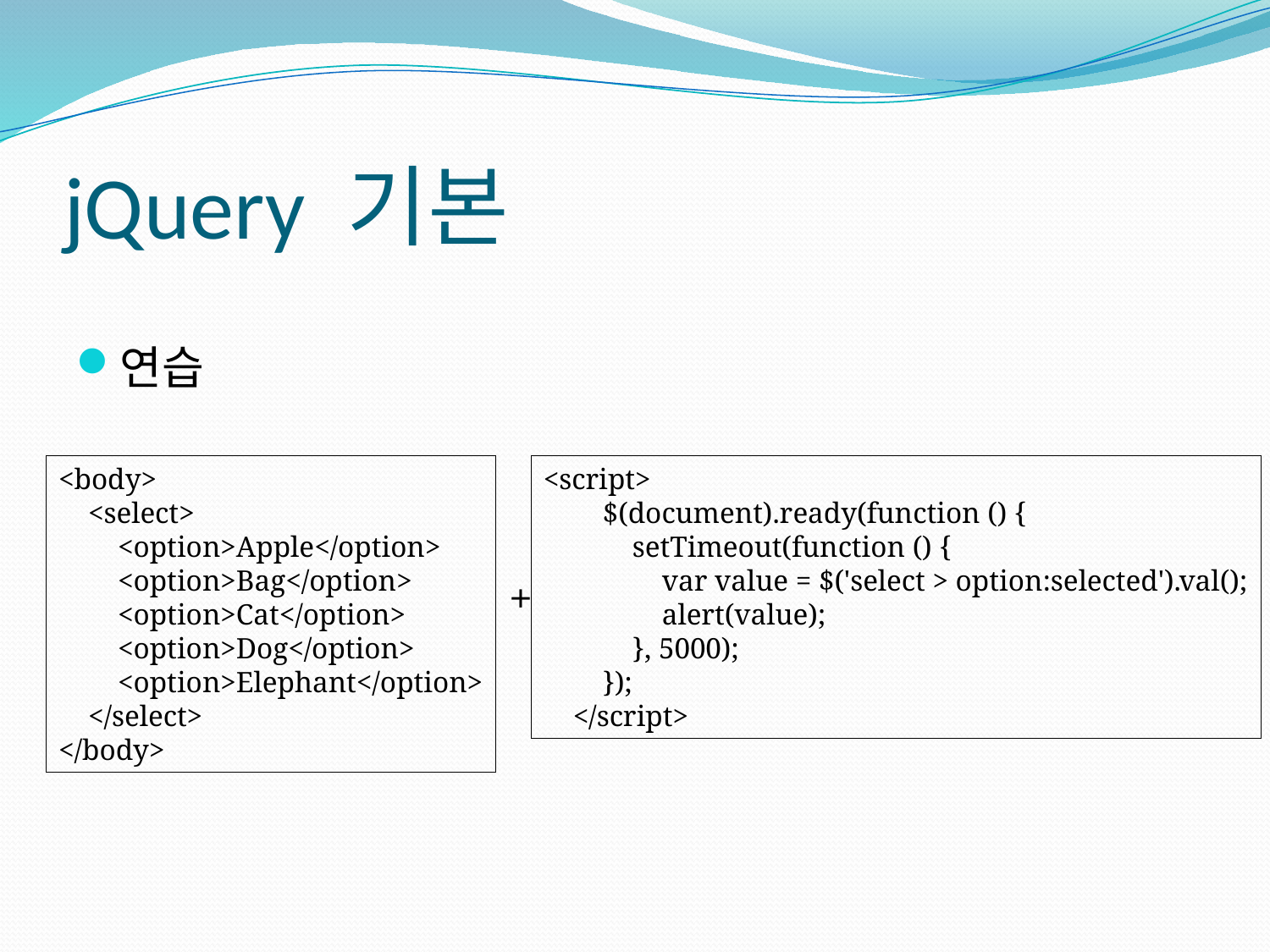

# jQuery 기본

연습
<body>
    <select>
        <option>Apple</option>
        <option>Bag</option>
        <option>Cat</option>
        <option>Dog</option>
        <option>Elephant</option>
    </select>
</body>
<script>
        $(document).ready(function () {
            setTimeout(function () {
                var value = $('select > option:selected').val();
                alert(value);
            }, 5000);
        });
    </script>
+